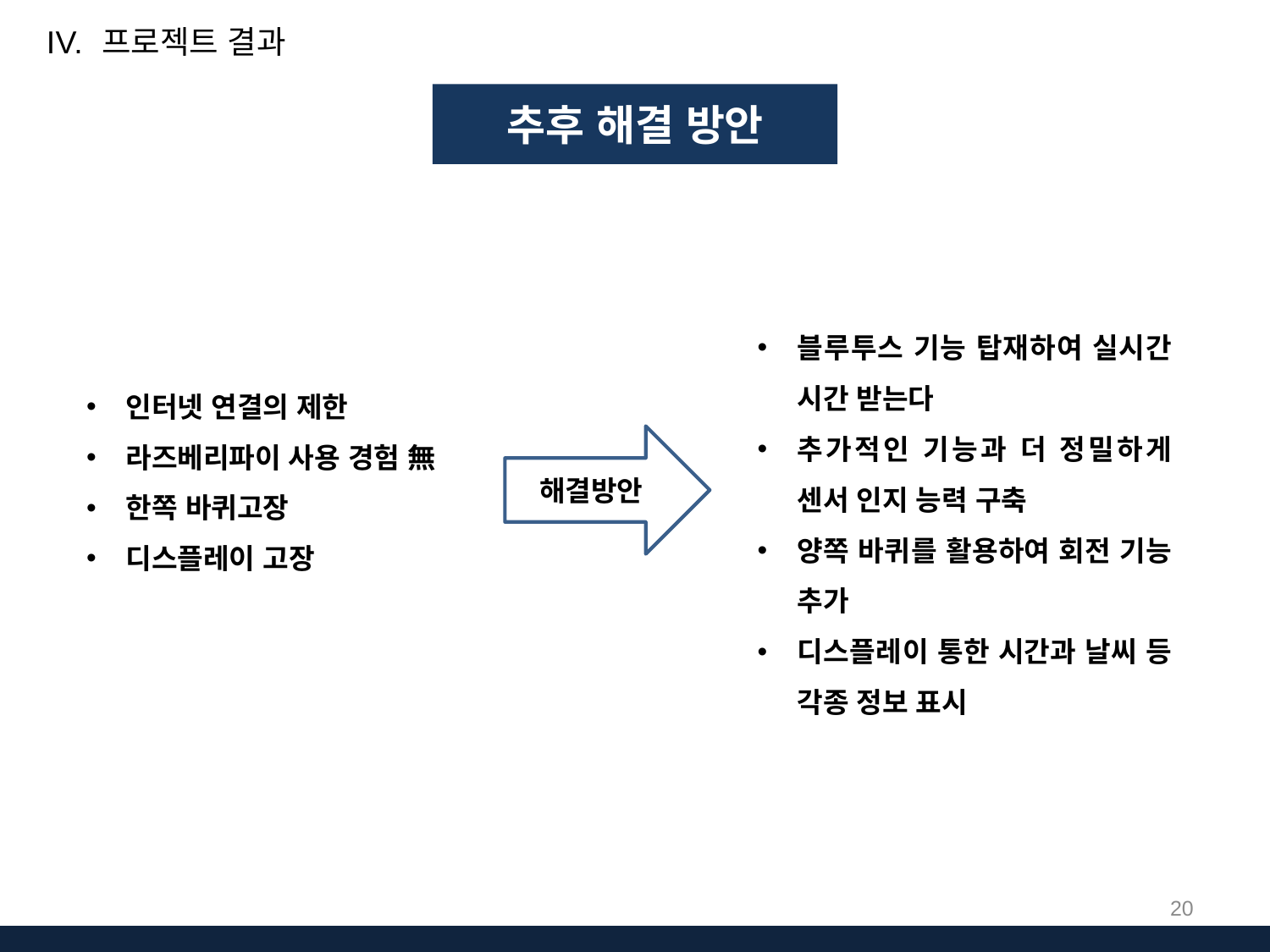

프로젝트 결과
추후 해결 방안
블루투스 기능 탑재하여 실시간 시간 받는다
추가적인 기능과 더 정밀하게 센서 인지 능력 구축
양쪽 바퀴를 활용하여 회전 기능 추가
디스플레이 통한 시간과 날씨 등 각종 정보 표시
인터넷 연결의 제한
라즈베리파이 사용 경험 無
한쪽 바퀴고장
디스플레이 고장
해결방안
20